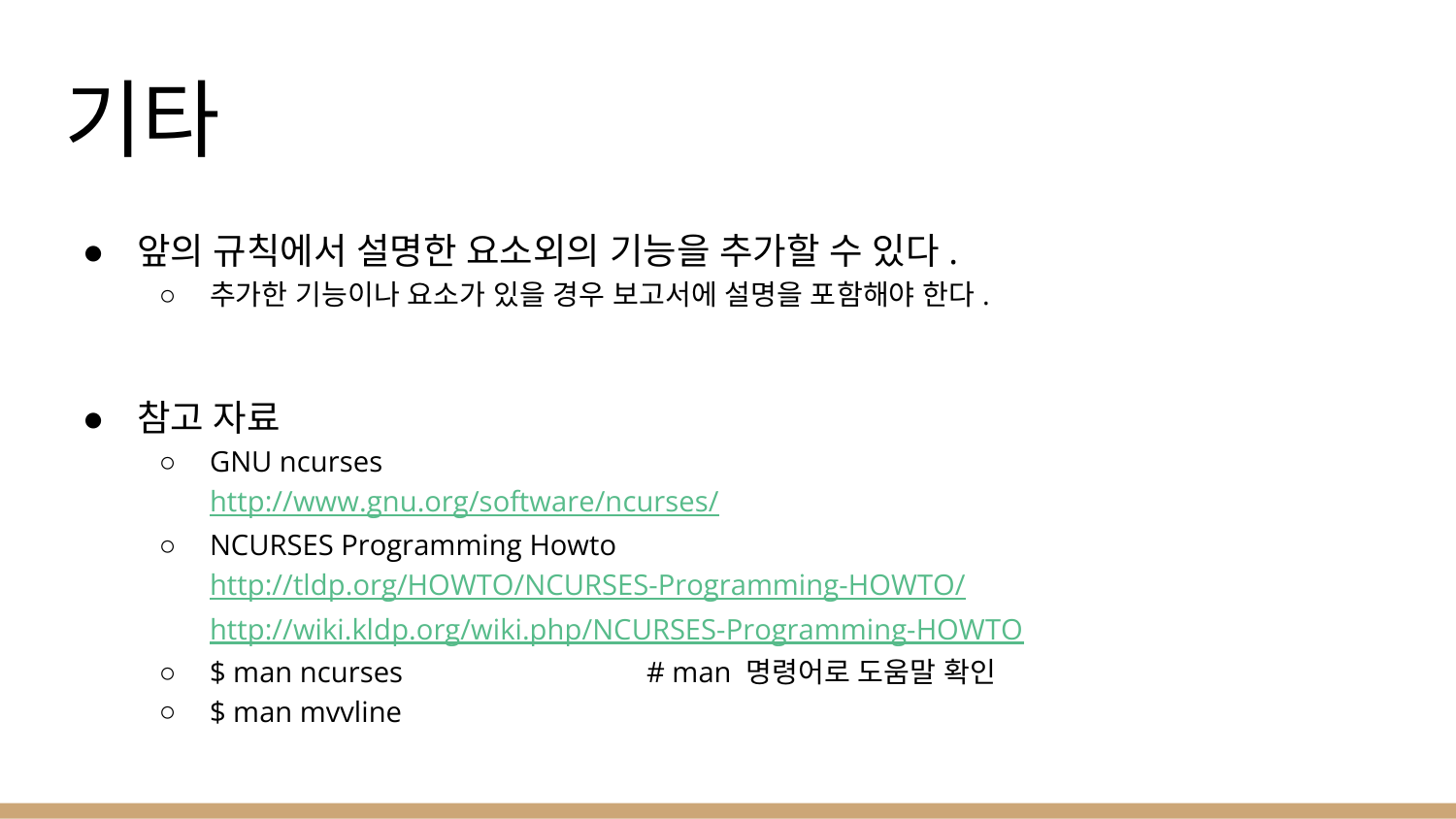

# 기타
앞의 규칙에서 설명한 요소외의 기능을 추가할 수 있다.
추가한 기능이나 요소가 있을 경우 보고서에 설명을 포함해야 한다.
참고 자료
GNU ncurses
http://www.gnu.org/software/ncurses/
NCURSES Programming Howto
http://tldp.org/HOWTO/NCURSES-Programming-HOWTO/
http://wiki.kldp.org/wiki.php/NCURSES-Programming-HOWTO
$ man ncurses		# man 명령어로 도움말 확인
$ man mvvline